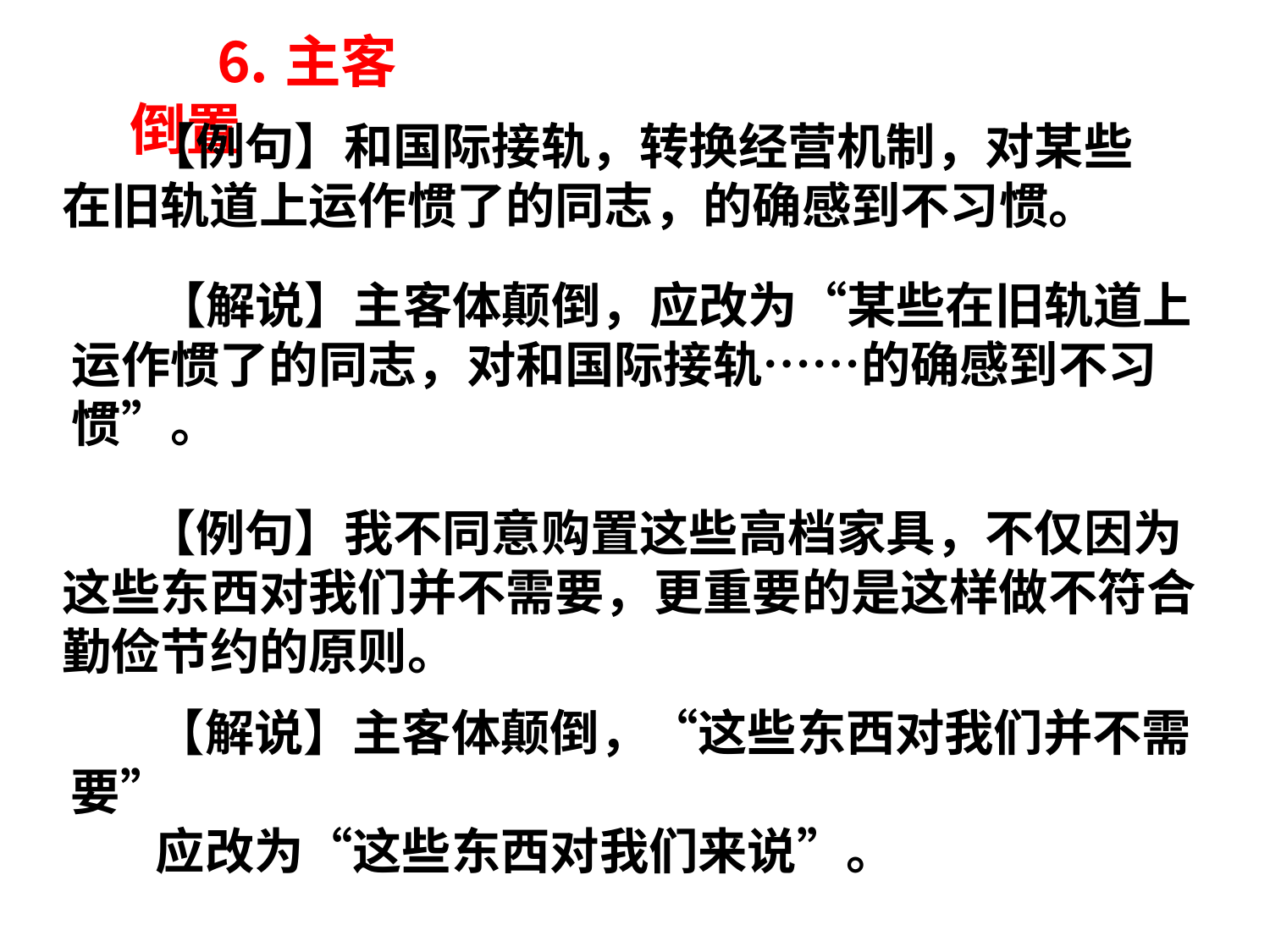

⒍主客倒置
【例句】和国际接轨，转换经营机制，对某些在旧轨道上运作惯了的同志，的确感到不习惯。
【解说】主客体颠倒，应改为“某些在旧轨道上运作惯了的同志，对和国际接轨……的确感到不习惯”。
【例句】我不同意购置这些高档家具，不仅因为这些东西对我们并不需要，更重要的是这样做不符合勤俭节约的原则。
【解说】主客体颠倒，“这些东西对我们并不需要”
应改为“这些东西对我们来说”。